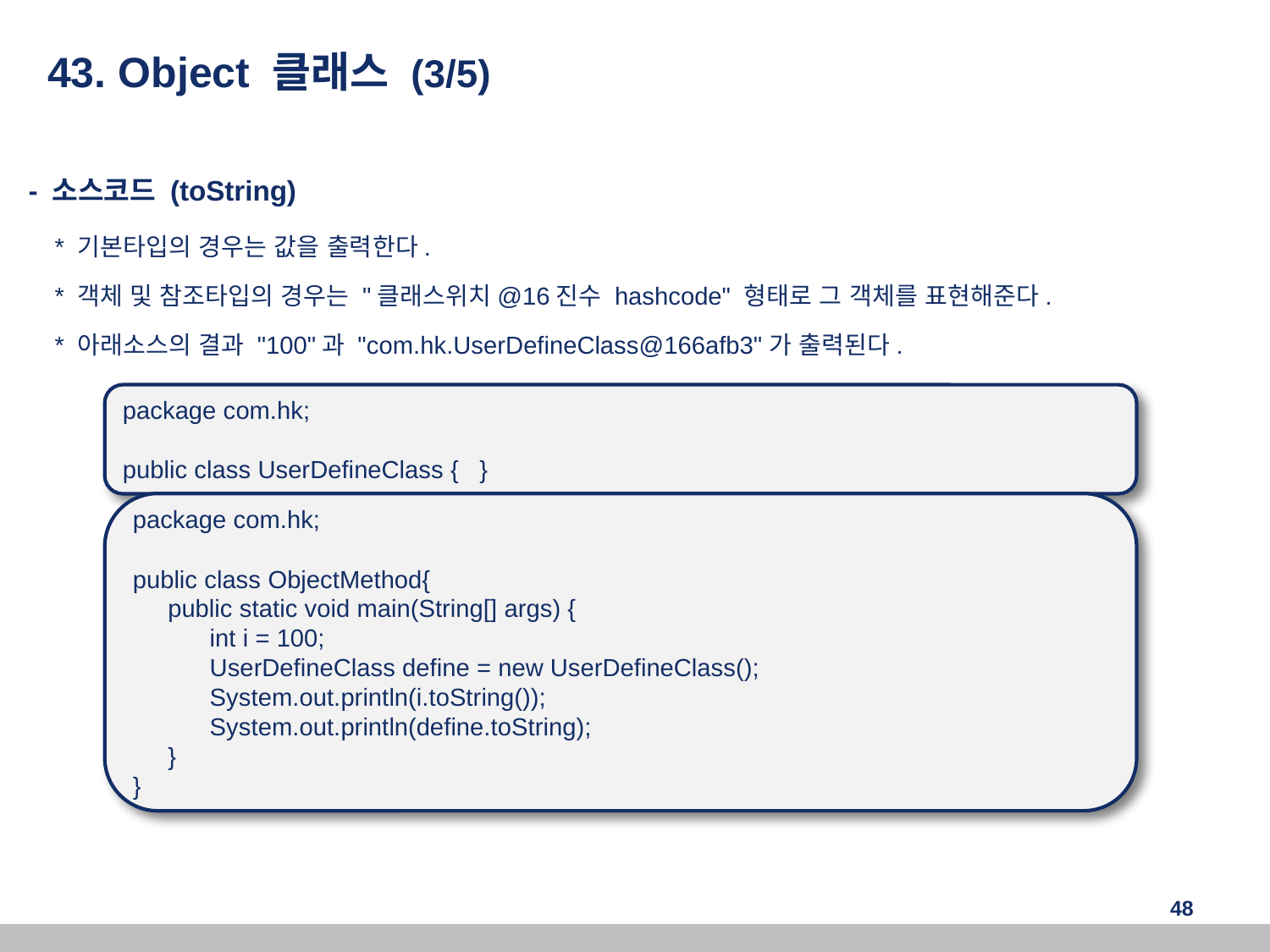

43. Object 클래스 (3/5)
  - 소스코드 (toString)

      * 기본타입의 경우는 값을 출력한다.

      * 객체 및 참조타입의 경우는 "클래스위치@16진수 hashcode" 형태로 그 객체를 표현해준다.

      * 아래소스의 결과 "100"과 "com.hk.UserDefineClass@166afb3"가 출력된다.

package com.hk;

public class UserDefineClass {   }
package com.hk;

public class ObjectMethod{
     public static void main(String[] args) {
           int i = 100;
           UserDefineClass define = new UserDefineClass();
           System.out.println(i.toString());
           System.out.println(define.toString);
     }
}
48